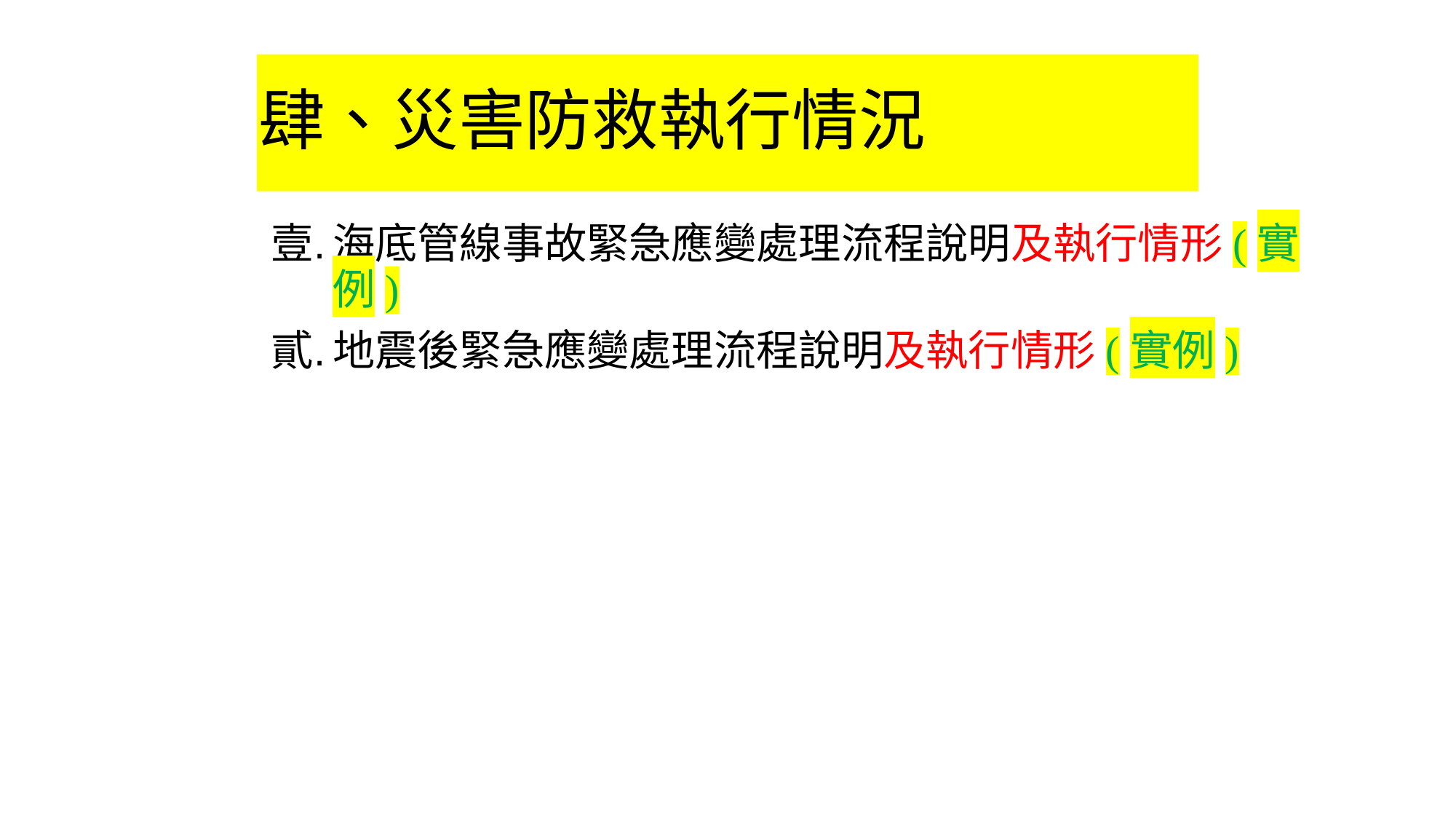

# 肆、災害防救執行情況
海底管線事故緊急應變處理流程說明及執行情形(實例)
地震後緊急應變處理流程說明及執行情形(實例)